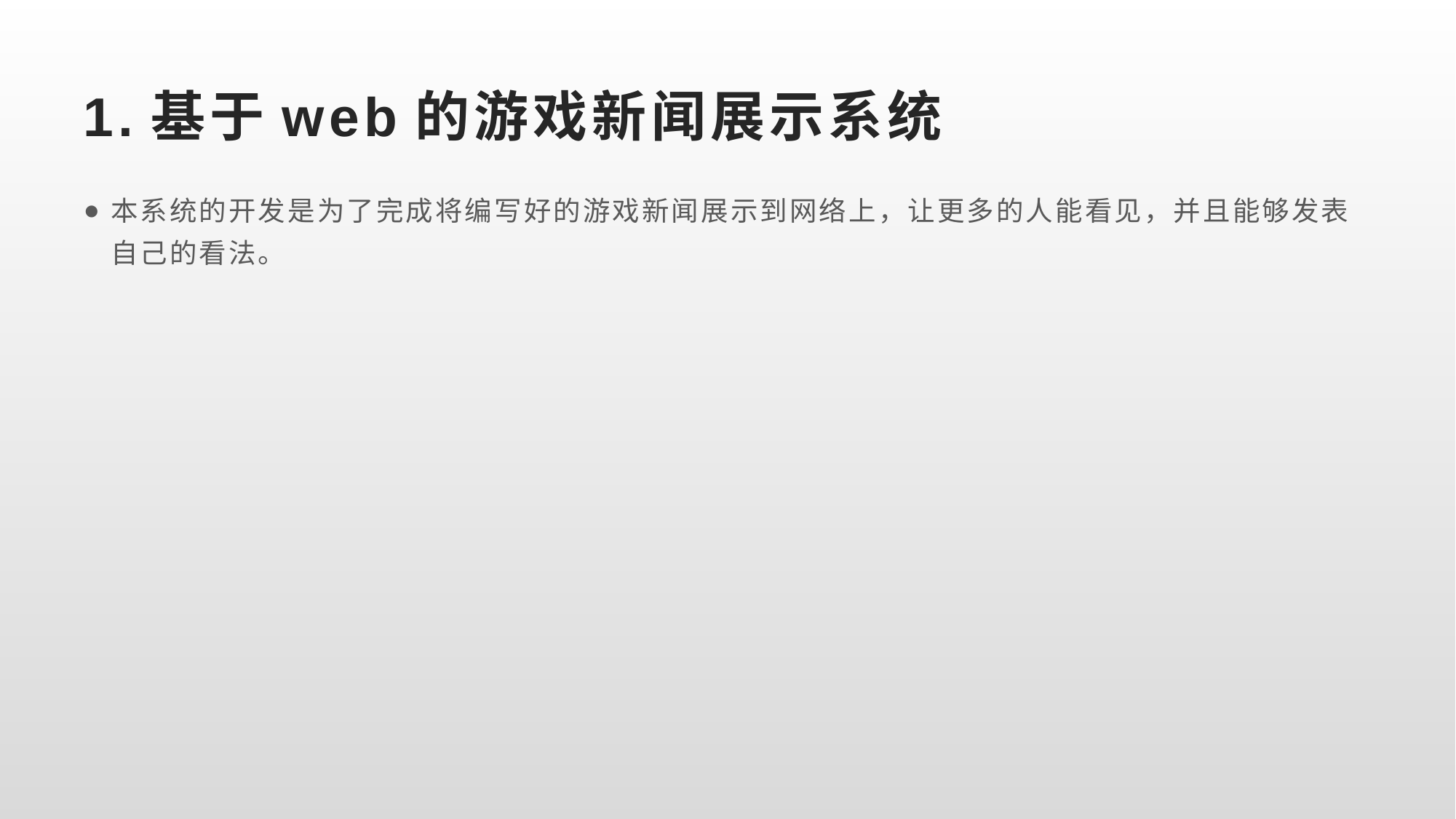

# 1.基于web的游戏新闻展示系统
本系统的开发是为了完成将编写好的游戏新闻展示到网络上，让更多的人能看见，并且能够发表自己的看法。